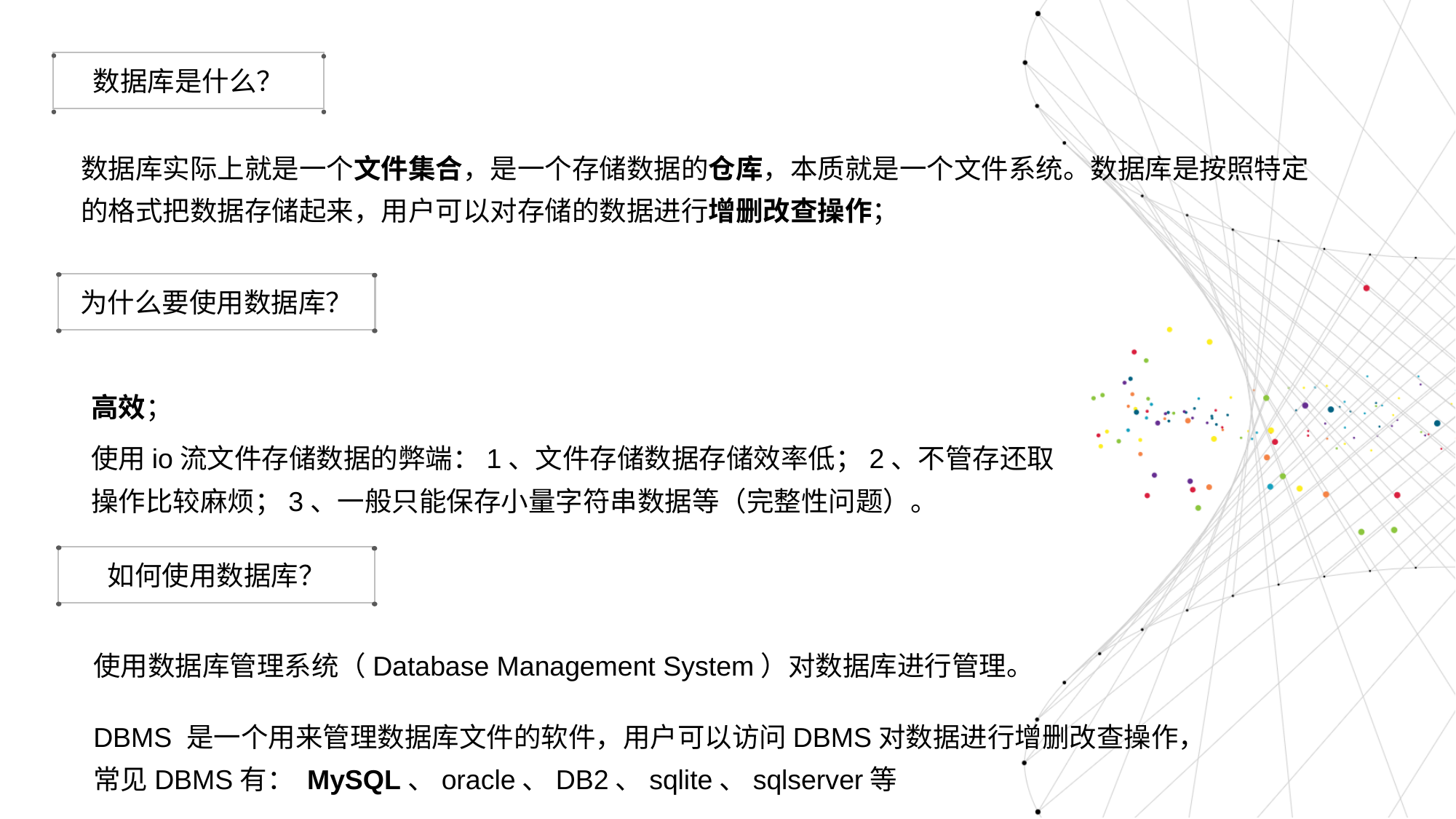

数据库是什么？

数据库实际上就是一个文件集合，是一个存储数据的仓库，本质就是一个文件系统。数据库是按照特定的格式把数据存储起来，用户可以对存储的数据进行增删改查操作；

为什么要使用数据库？

高效；
使用io流文件存储数据的弊端：1、文件存储数据存储效率低；2、不管存还取操作比较麻烦；3、一般只能保存小量字符串数据等（完整性问题）。

如何使用数据库？

使用数据库管理系统（Database Management System）对数据库进行管理。
DBMS 是一个用来管理数据库文件的软件，用户可以访问DBMS对数据进行增删改查操作，常见DBMS有： MySQL、oracle、DB2、sqlite、sqlserver等